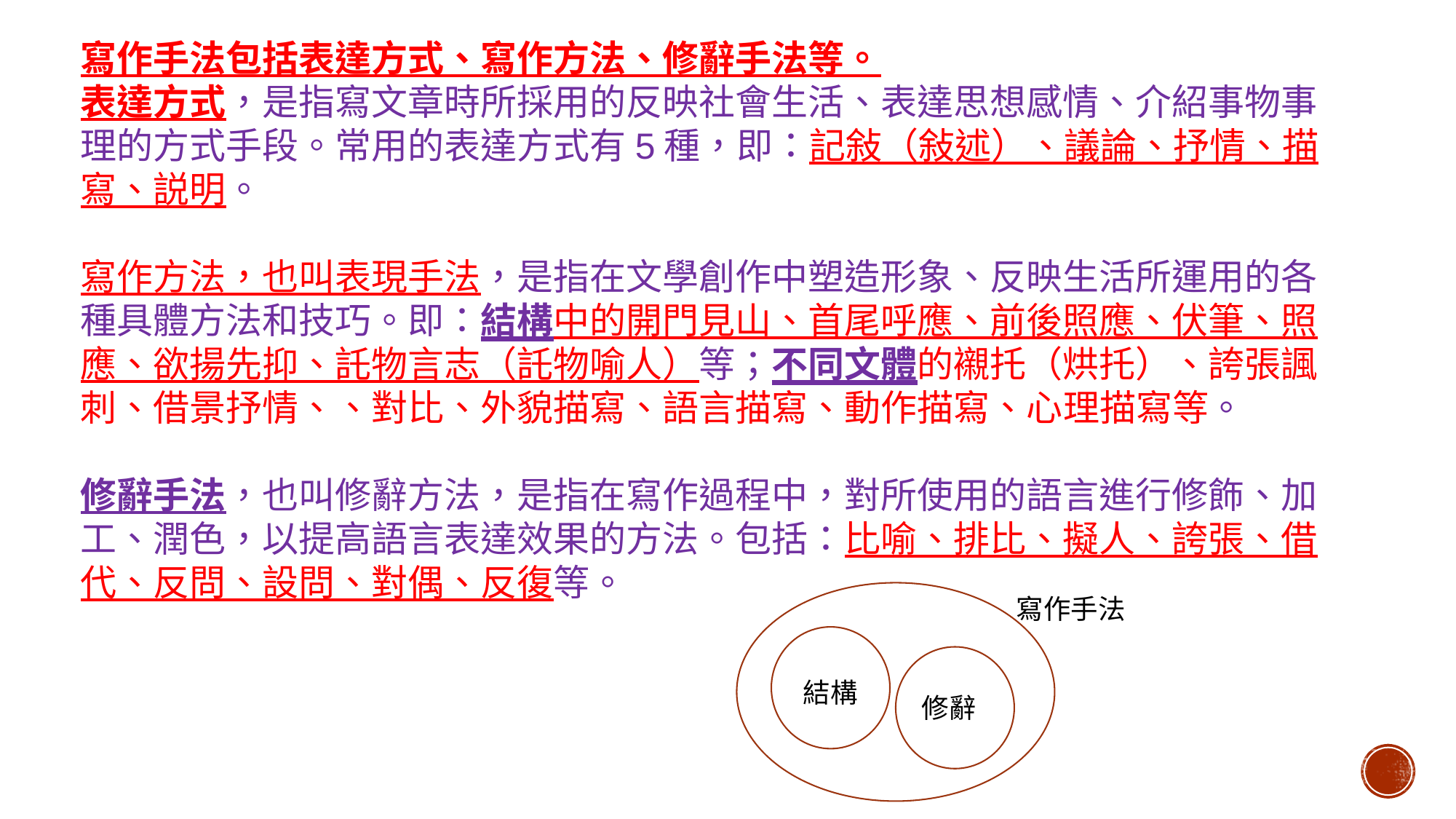

寫作手法包括表達方式、寫作方法、修辭手法等。
表達方式，是指寫文章時所採用的反映社會生活、表達思想感情、介紹事物事理的方式手段。常用的表達方式有5種，即：記敍（敍述）、議論、抒情、描寫、説明。

寫作方法，也叫表現手法，是指在文學創作中塑造形象、反映生活所運用的各種具體方法和技巧。即：結構中的開門見山、首尾呼應、前後照應、伏筆、照應、欲揚先抑、託物言志（託物喻人）等；不同文體的襯托（烘托）、誇張諷刺、借景抒情、、對比、外貌描寫、語言描寫、動作描寫、心理描寫等。

修辭手法，也叫修辭方法，是指在寫作過程中，對所使用的語言進行修飾、加工、潤色，以提高語言表達效果的方法。包括：比喻、排比、擬人、誇張、借代、反問、設問、對偶、反復等。

寫作手法

結構
修辭